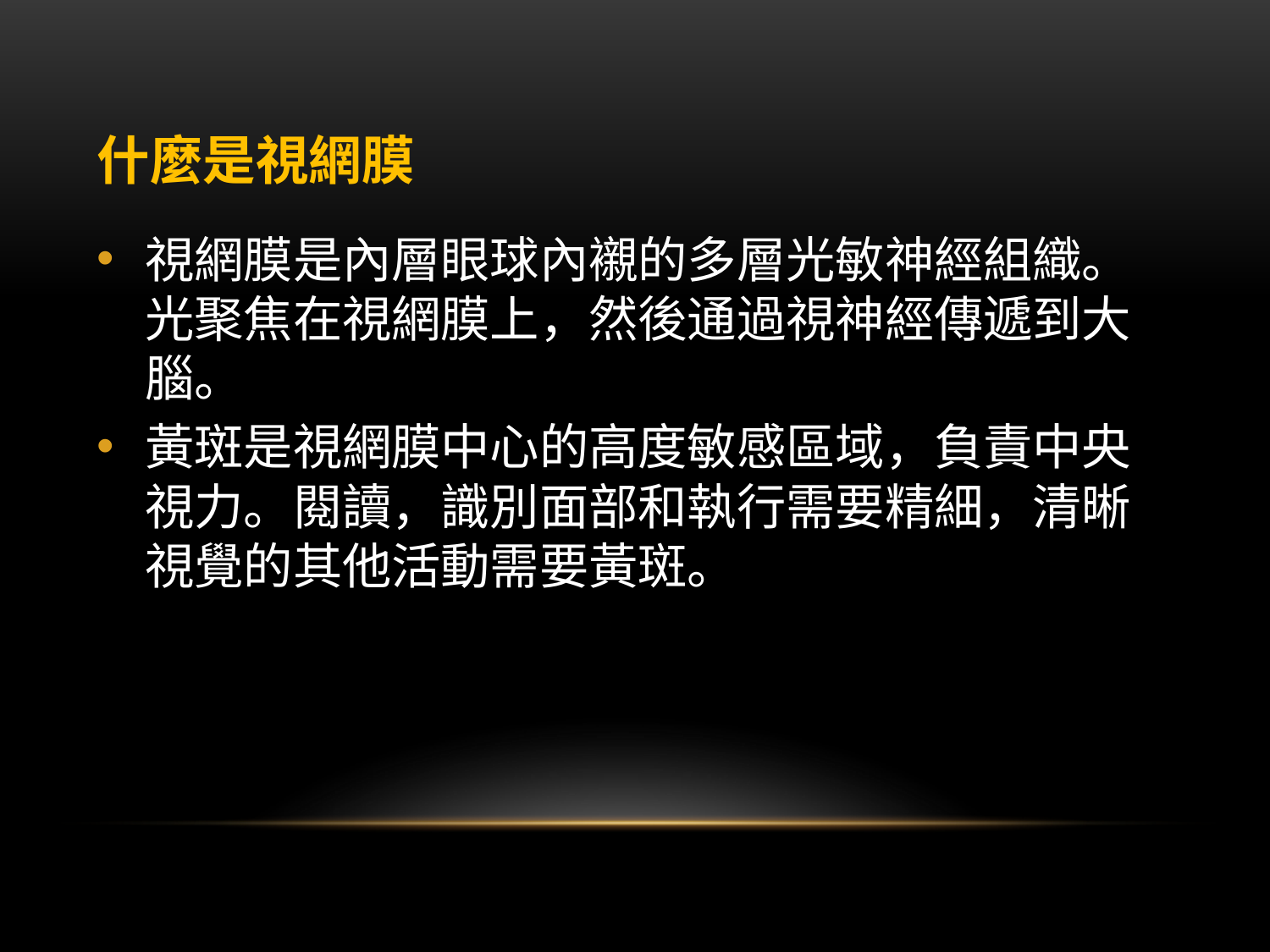

# 什麼是視網膜
視網膜是內層眼球內襯的多層光敏神經組織。光聚焦在視網膜上，然後通過視神經傳遞到大腦。
黃斑是視網膜中心的高度敏感區域，負責中央視力。閱讀，識別面部和執行需要精細，清晰視覺的其他活動需要黃斑。